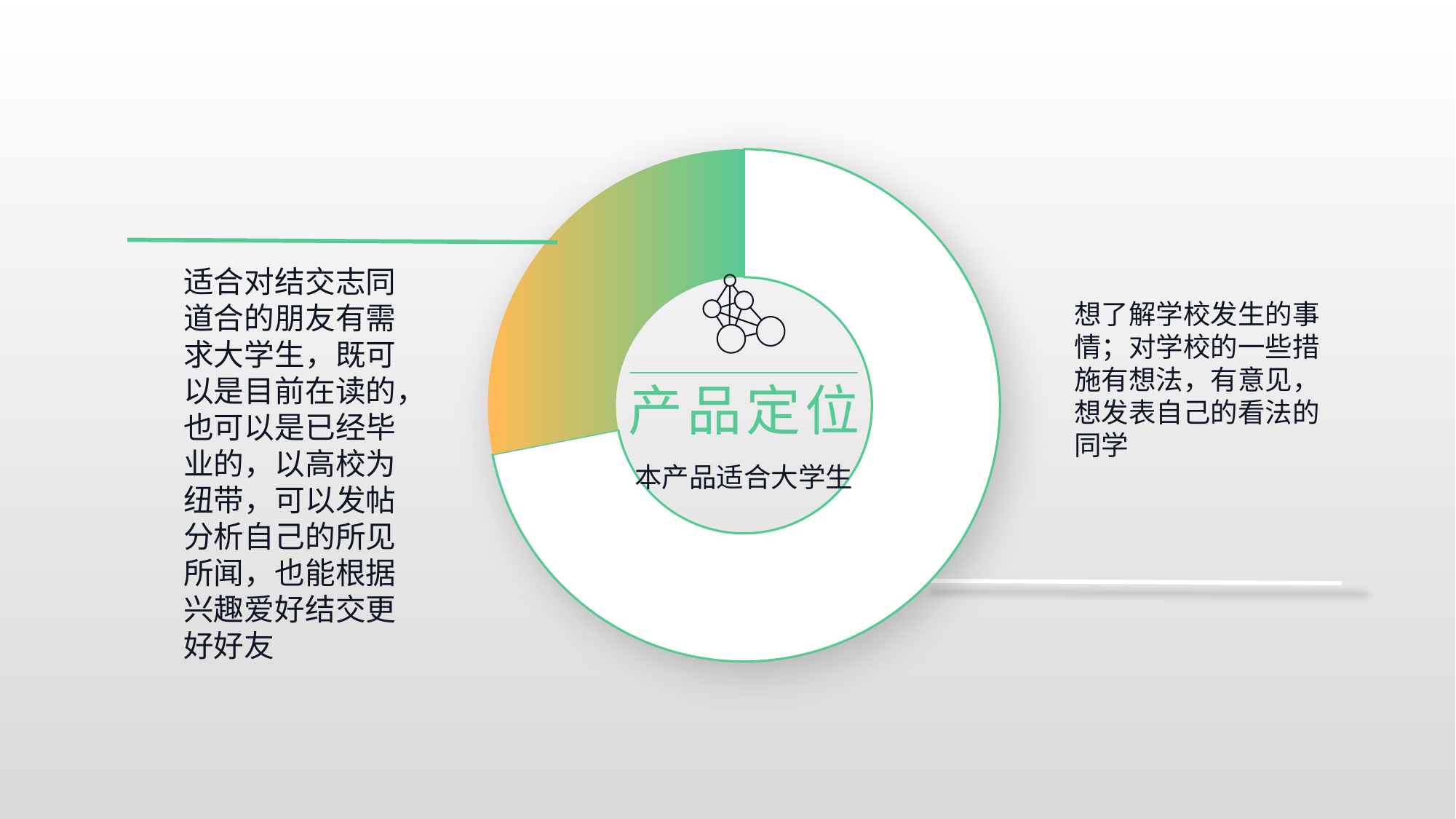

### Chart

| Category | 销售额 |
|---|---|
| 第一季度 | 8.2 |
| 第二季度 | 3.2 |
适合对结交志同道合的朋友有需求大学生，既可以是目前在读的，也可以是已经毕业的，以高校为纽带，可以发帖分析自己的所见所闻，也能根据兴趣爱好结交更好好友

想了解学校发生的事情；对学校的一些措施有想法，有意见，想发表自己的看法的同学
产品定位
本产品适合大学生